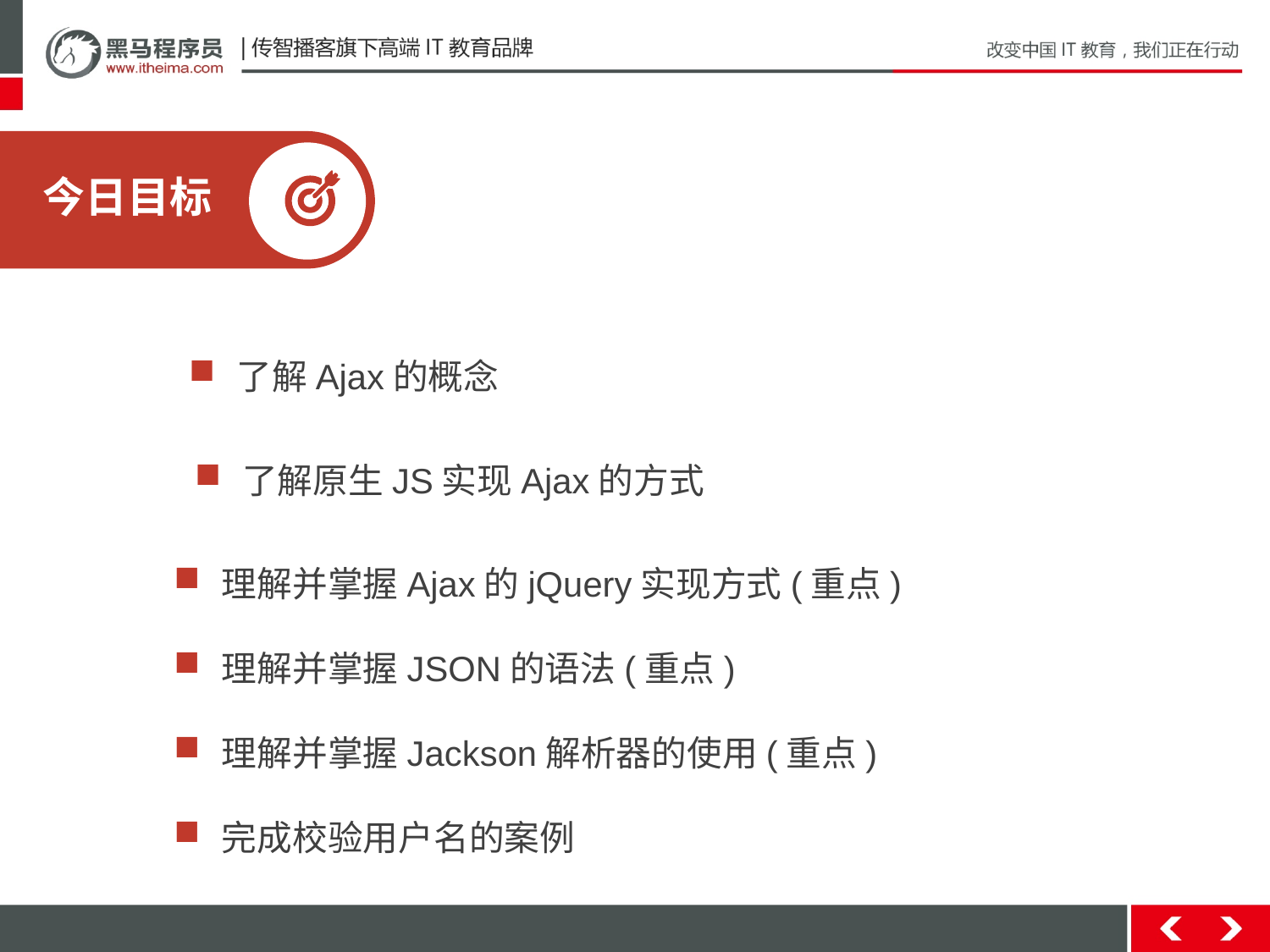

今日目标

了解Ajax的概念
了解原生JS实现Ajax的方式
理解并掌握Ajax的jQuery实现方式(重点)

理解并掌握JSON的语法(重点)

理解并掌握Jackson解析器的使用(重点)

完成校验用户名的案例